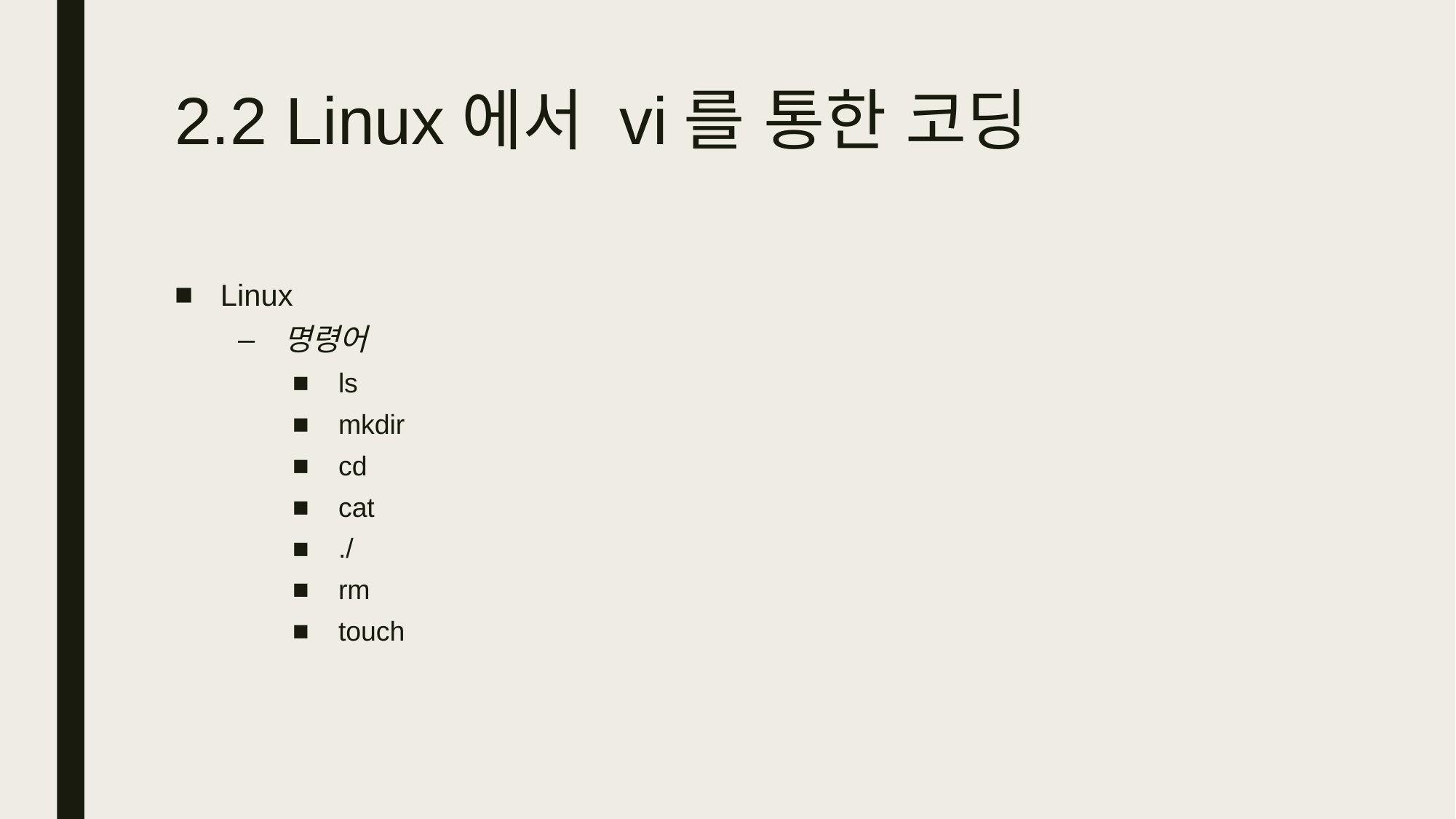

# 2.2 Linux에서 vi를 통한 코딩
Linux
명령어
ls
mkdir
cd
cat
./
rm
touch